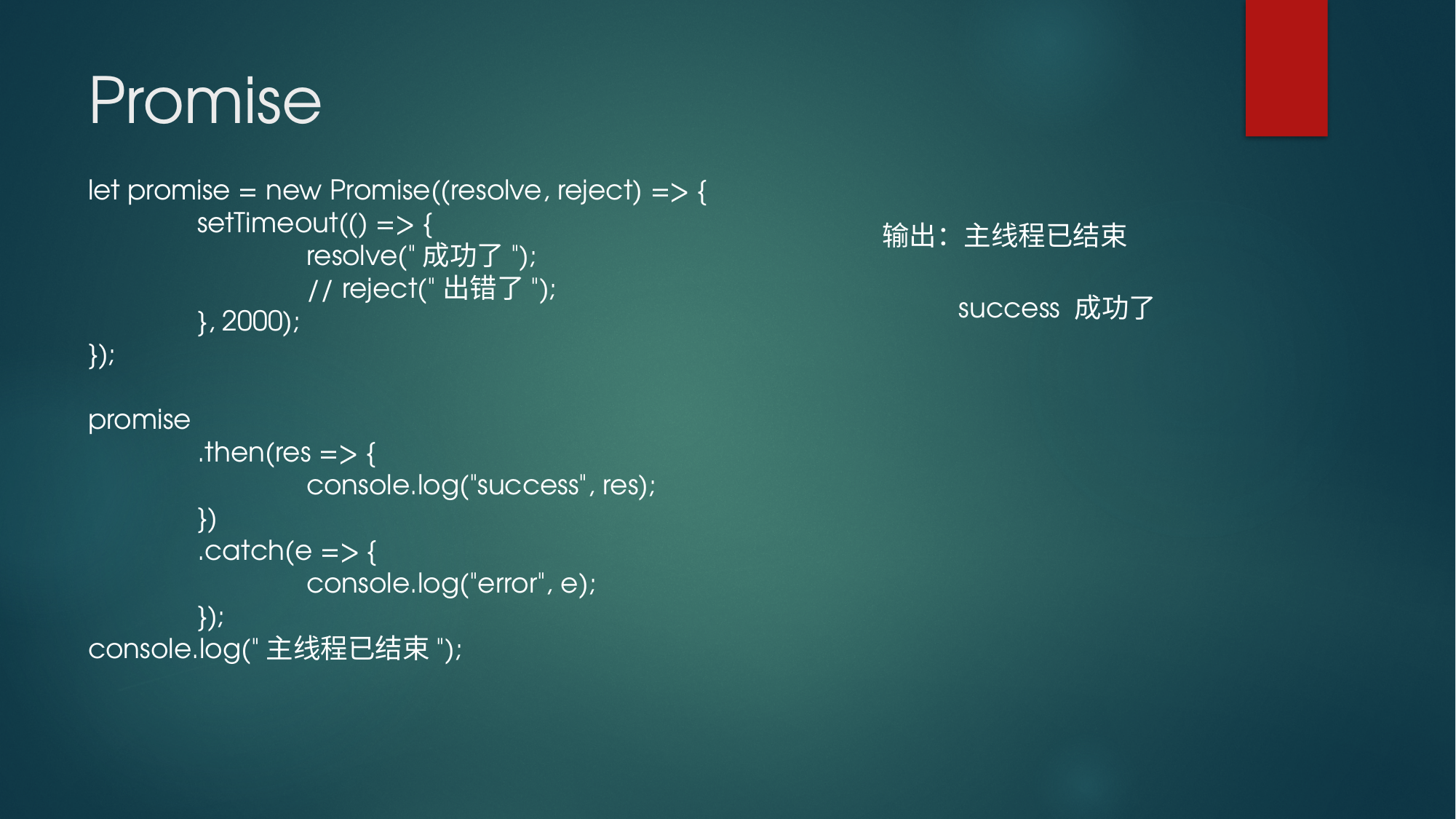

# Promise
let promise = new Promise((resolve, reject) => {
	setTimeout(() => {
		resolve("成功了");
		// reject("出错了");
	}, 2000);
});
promise
	.then(res => {
		console.log("success", res);
	})
	.catch(e => {
		console.log("error", e);
	});
console.log("主线程已结束");
输出：主线程已结束
success 成功了